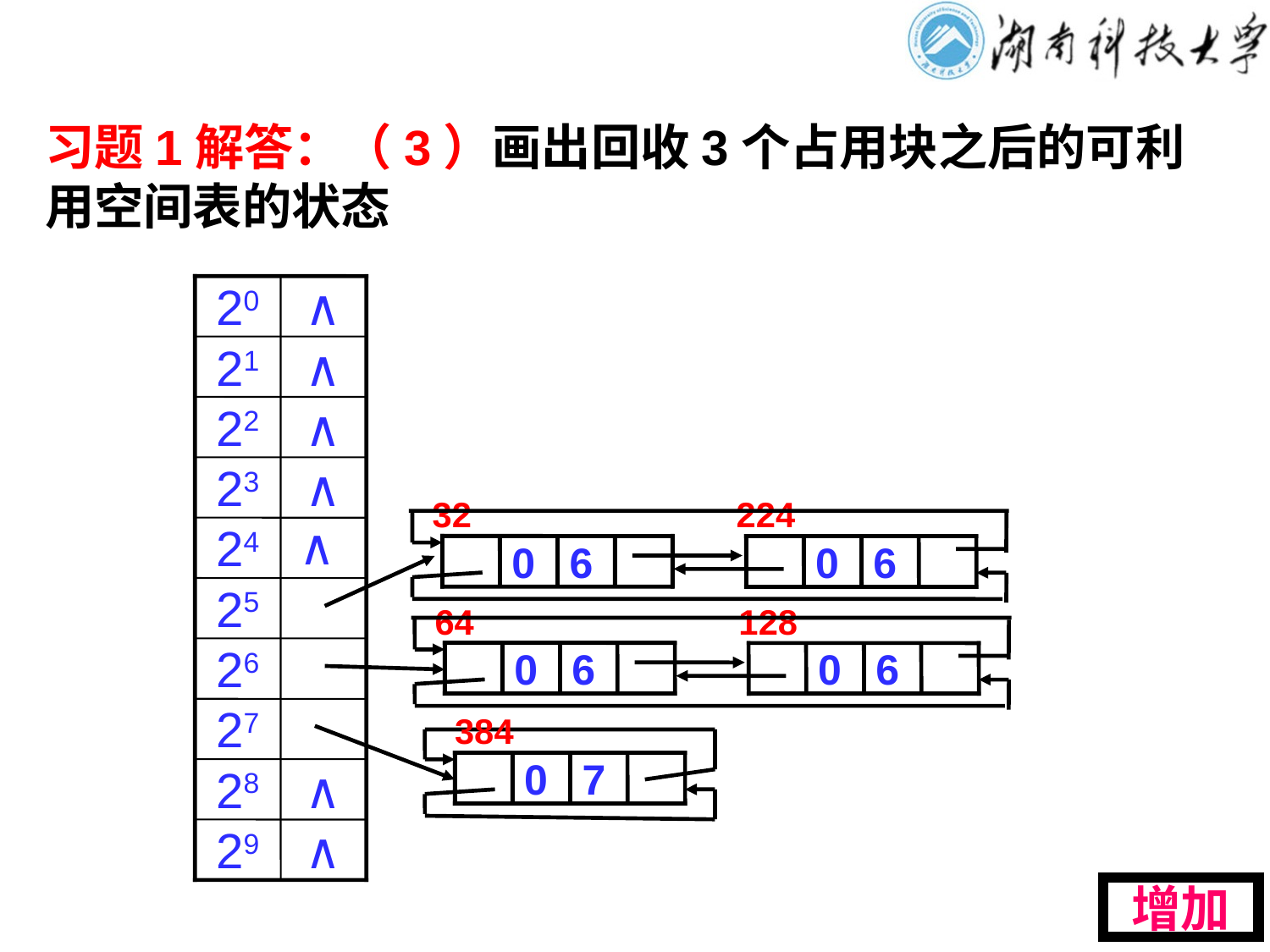

习题1解答：（3）画出回收3个占用块之后的可利用空间表的状态
20

∧

21

∧
22

∧
23

∧
32
224

∧

24

 0

 6

 0

 6

25

64
128

26

 0

 6

 0

 6

27

 384

 0

 7

28

∧

29

∧

增加